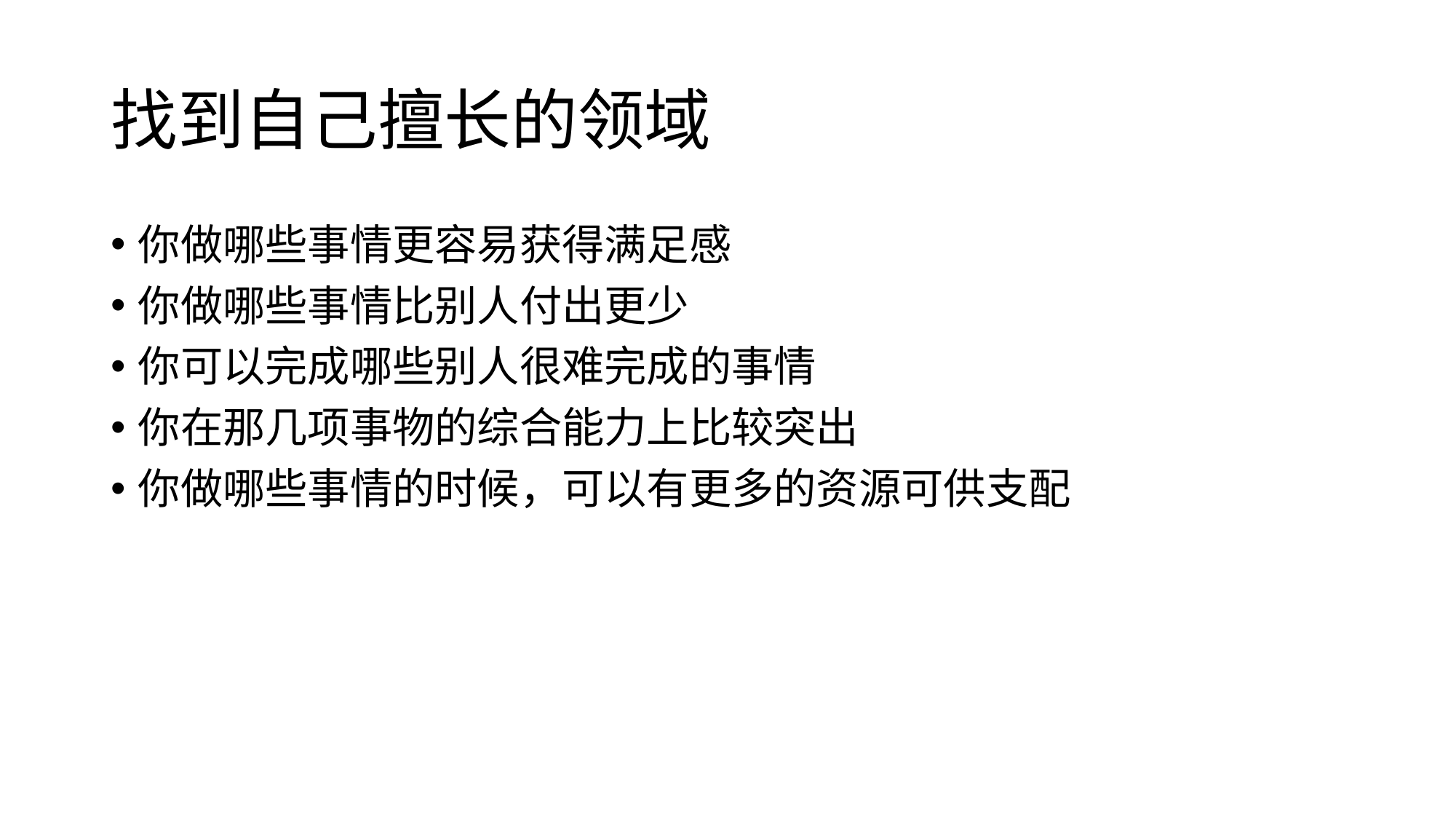

# 找到自己擅长的领域
你做哪些事情更容易获得满足感
你做哪些事情比别人付出更少
你可以完成哪些别人很难完成的事情
你在那几项事物的综合能力上比较突出
你做哪些事情的时候，可以有更多的资源可供支配